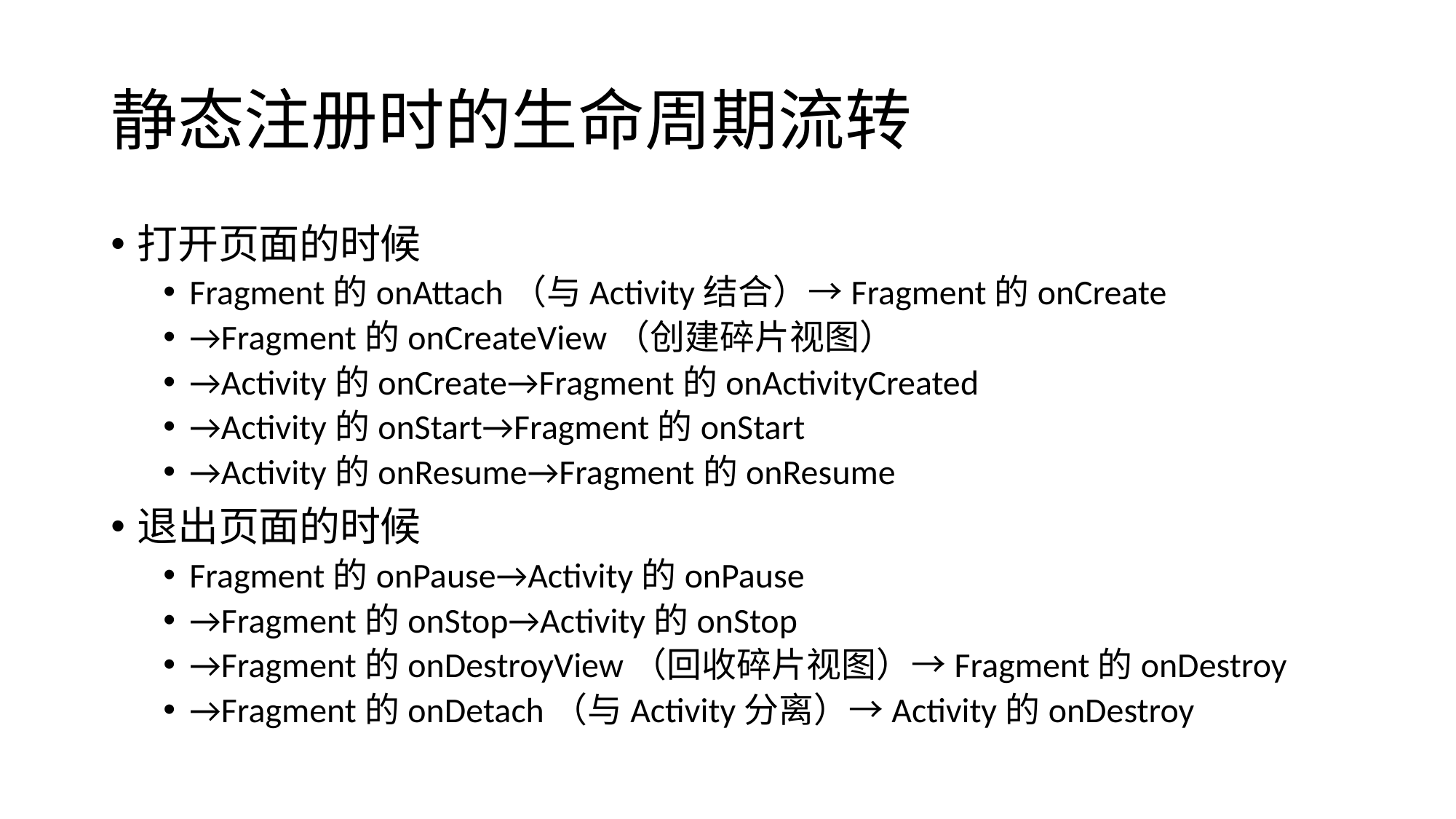

# 静态注册时的生命周期流转
打开页面的时候
Fragment的onAttach（与Activity结合）→Fragment的onCreate
→Fragment的onCreateView（创建碎片视图）
→Activity的onCreate→Fragment的onActivityCreated
→Activity的onStart→Fragment的onStart
→Activity的onResume→Fragment的onResume
退出页面的时候
Fragment的onPause→Activity的onPause
→Fragment的onStop→Activity的onStop
→Fragment的onDestroyView（回收碎片视图）→Fragment的onDestroy
→Fragment的onDetach（与Activity分离）→Activity的onDestroy